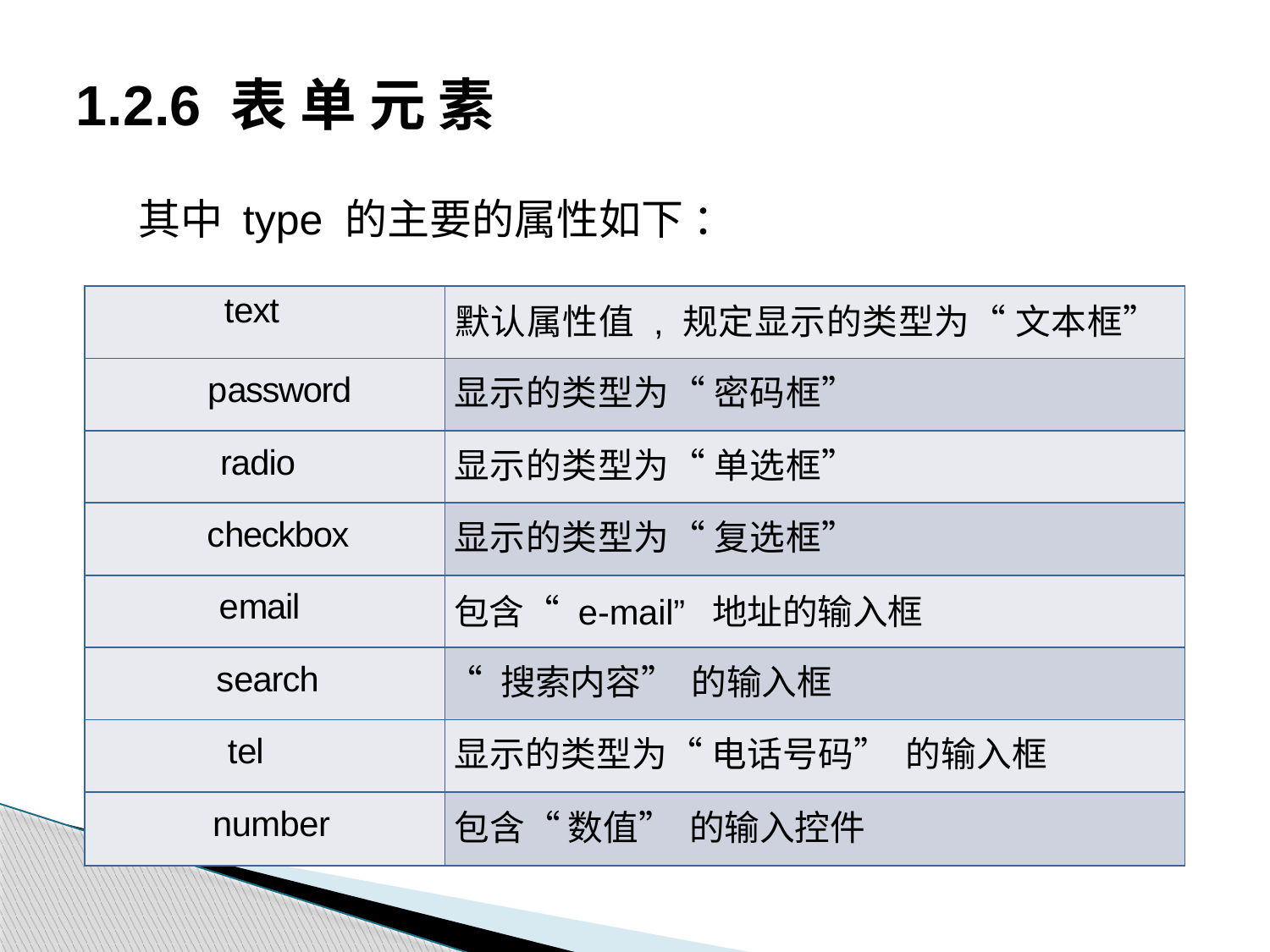

# 1.2.6 表 单 元 素
其中 type 的主要的属性如下 ：
| text | 默认属性值 , 规定显示的类型为“ 文本框” |
| --- | --- |
| password | 显示的类型为“ 密码框” |
| radio | 显示的类型为“ 单选框” |
| checkbox | 显示的类型为“ 复选框” |
| email | 包含“ e-mail” 地址的输入框 |
| search | “ 搜索内容” 的输入框 |
| tel | 显示的类型为“ 电话号码” 的输入框 |
| number | 包含“ 数值” 的输入控件 |